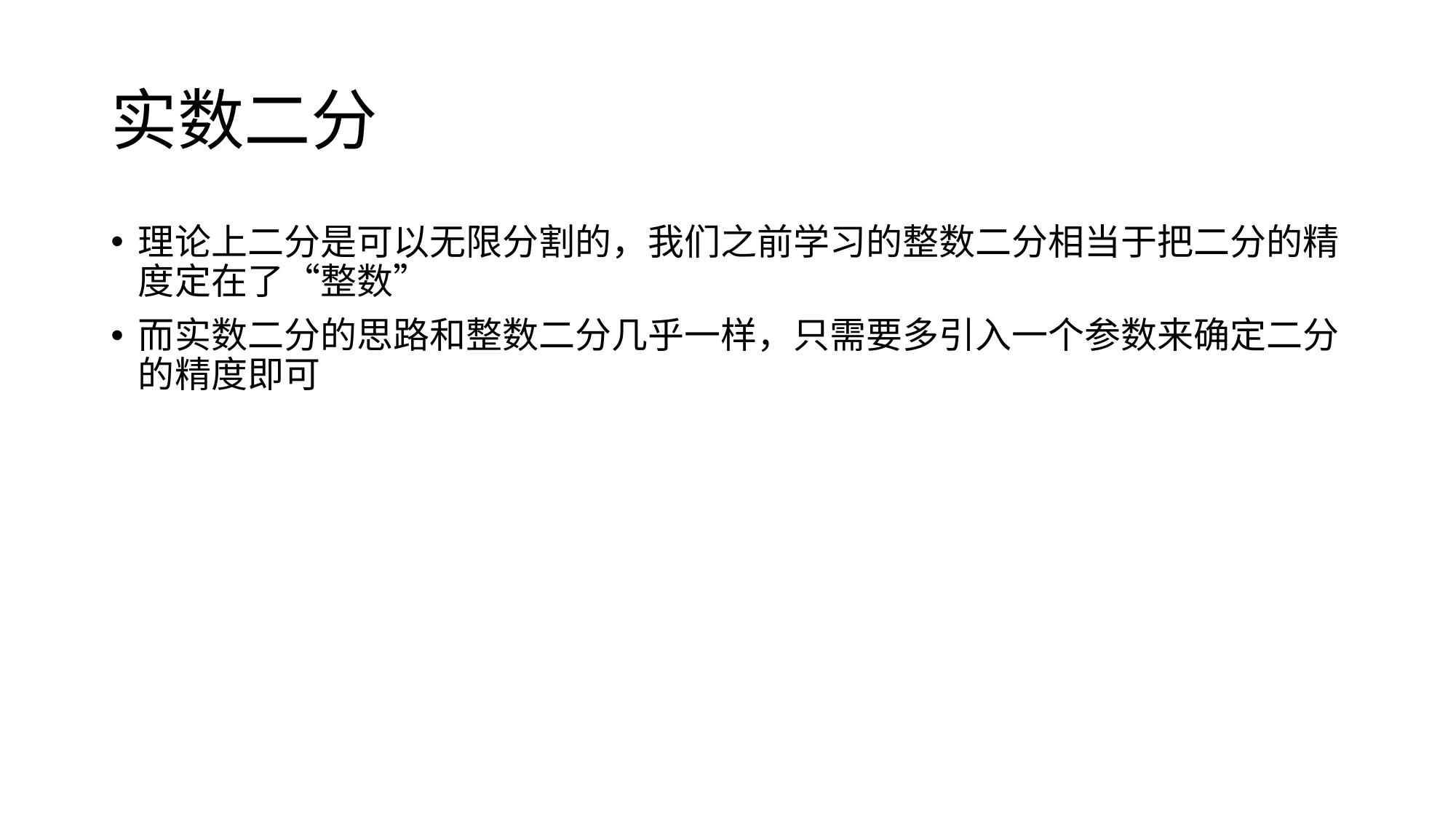

# 实数二分
理论上二分是可以无限分割的，我们之前学习的整数二分相当于把二分的精度定在了“整数”
而实数二分的思路和整数二分几乎一样，只需要多引入一个参数来确定二分的精度即可